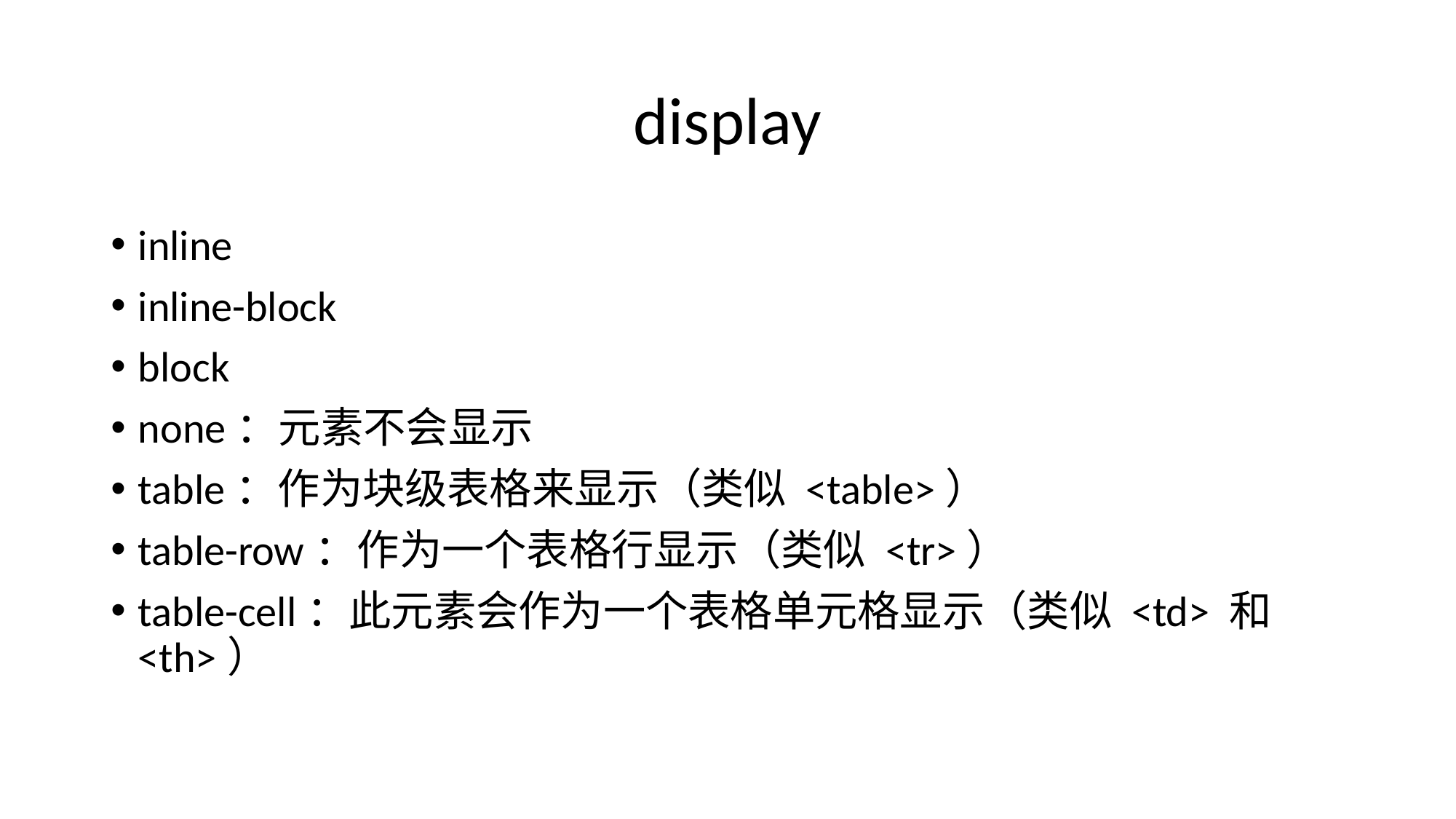

# display
inline
inline-block
block
none：元素不会显示
table：作为块级表格来显示（类似 <table>）
table-row：作为一个表格行显示（类似 <tr>）
table-cell：此元素会作为一个表格单元格显示（类似 <td> 和 <th>）